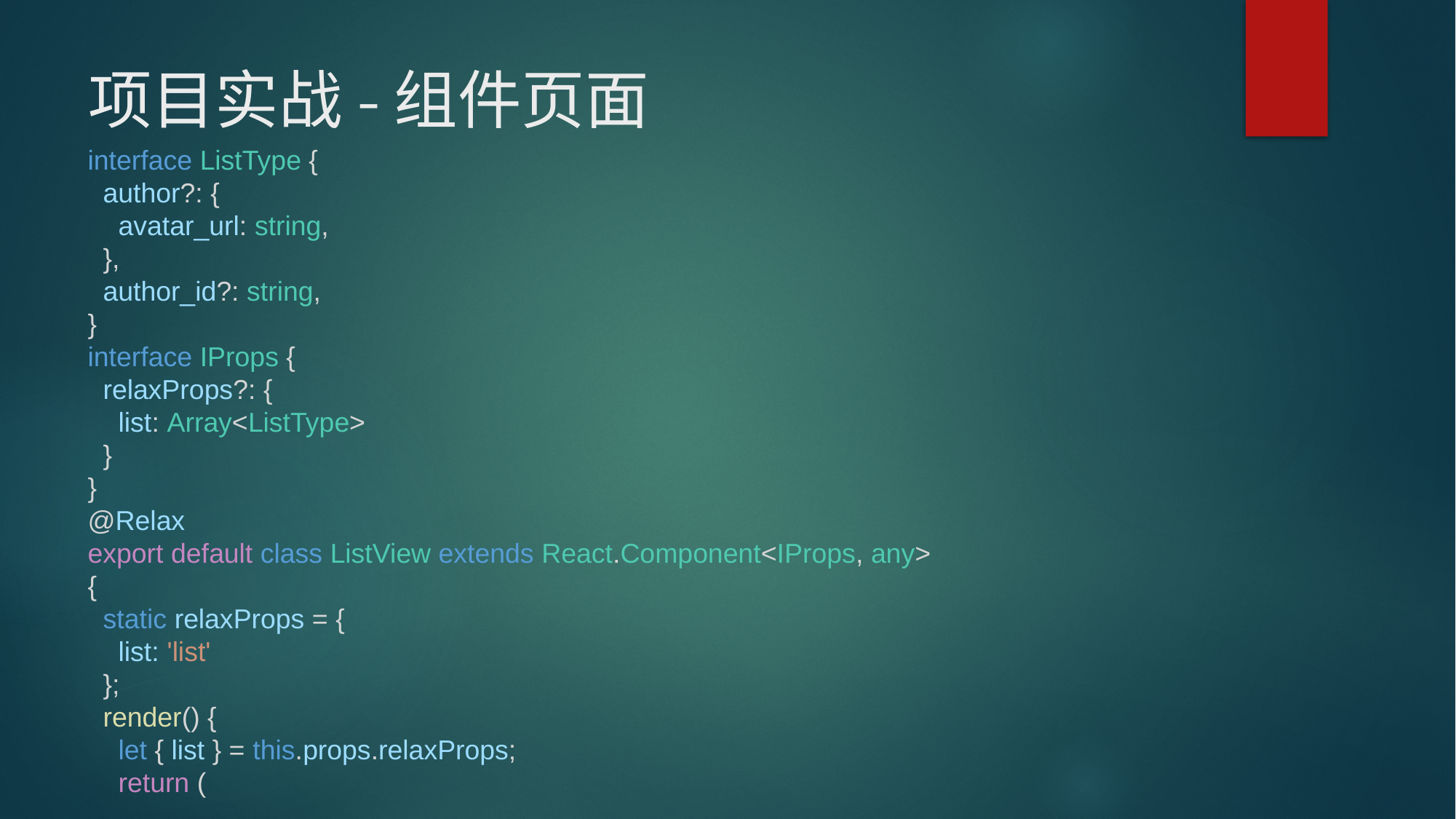

# 项目实战-组件页面
interface ListType {
  author?: {
    avatar_url: string,
  },
  author_id?: string,
}
interface IProps {
  relaxProps?: {
    list: Array<ListType>
  }
}
@Relax
export default class ListView extends React.Component<IProps, any>
{
  static relaxProps = {
    list: 'list'
  };
  render() {
    let { list } = this.props.relaxProps;
    return (
     ...